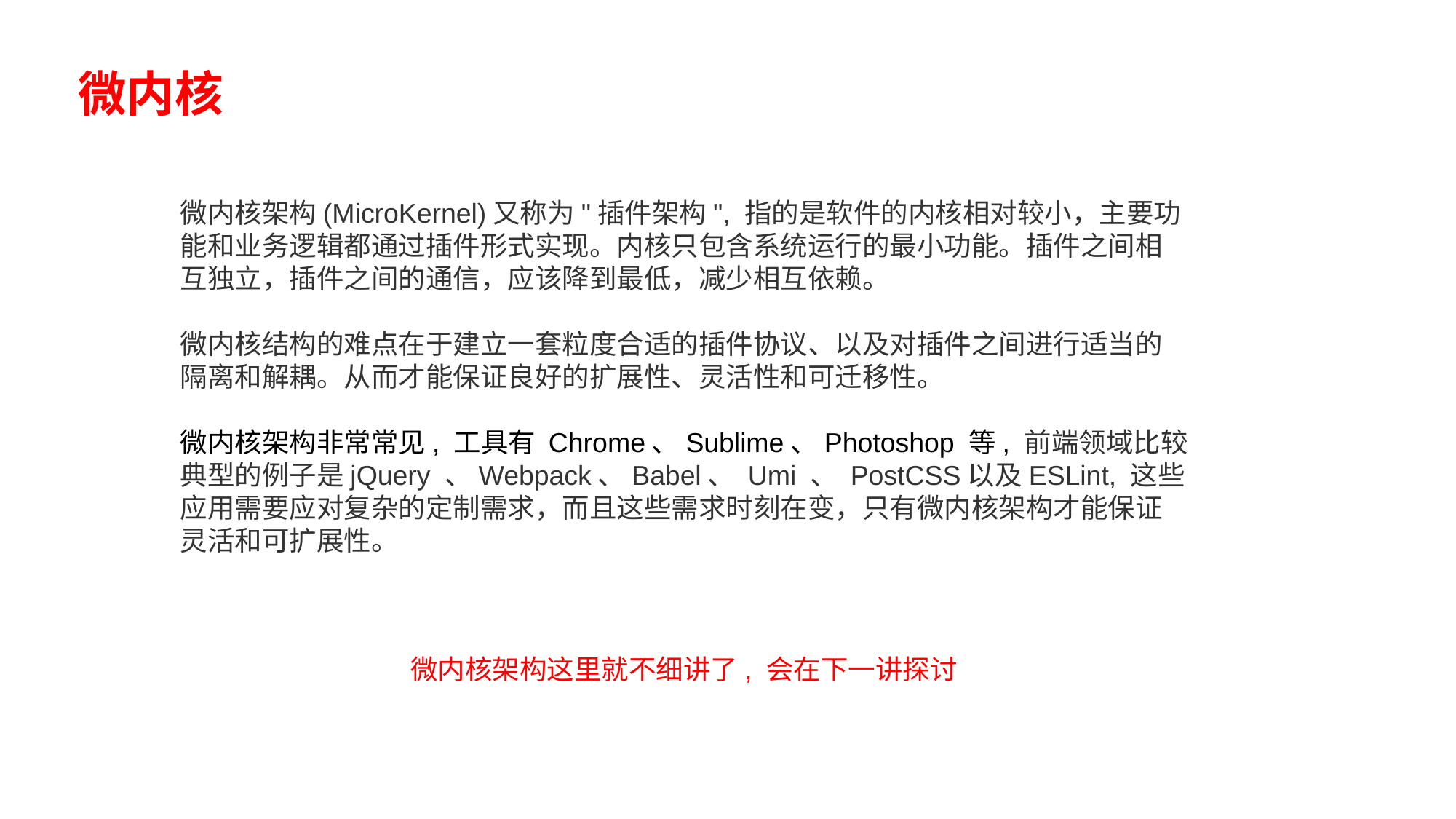

微内核
微内核架构(MicroKernel)又称为"插件架构", 指的是软件的内核相对较小，主要功能和业务逻辑都通过插件形式实现。内核只包含系统运行的最小功能。插件之间相互独立，插件之间的通信，应该降到最低，减少相互依赖。

微内核结构的难点在于建立一套粒度合适的插件协议、以及对插件之间进行适当的隔离和解耦。从而才能保证良好的扩展性、灵活性和可迁移性。

微内核架构非常常见, 工具有 Chrome、Sublime、Photoshop 等, 前端领域比较典型的例子是jQuery 、Webpack、Babel、 Umi 、 PostCSS以及ESLint, 这些应用需要应对复杂的定制需求，而且这些需求时刻在变，只有微内核架构才能保证灵活和可扩展性。
微内核架构这里就不细讲了, 会在下一讲探讨